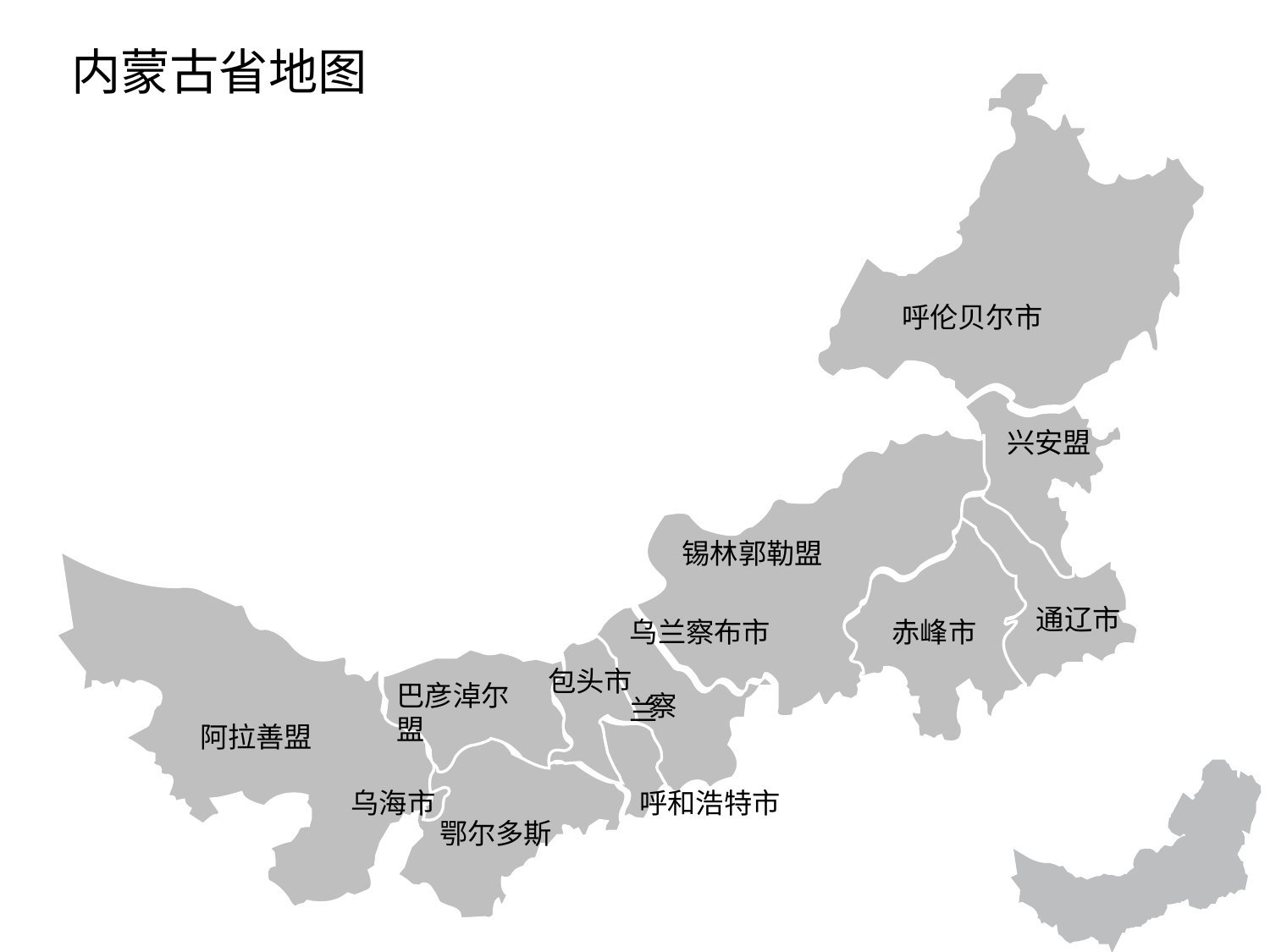

# 内蒙古省地图

呼伦贝尔市

兴安盟

锡林郭勒盟

通辽市

乌兰察布市

赤峰市

 兰

巴彦淖尔盟

包头市

  察

阿拉善盟

乌海市

呼和浩特市

鄂尔多斯